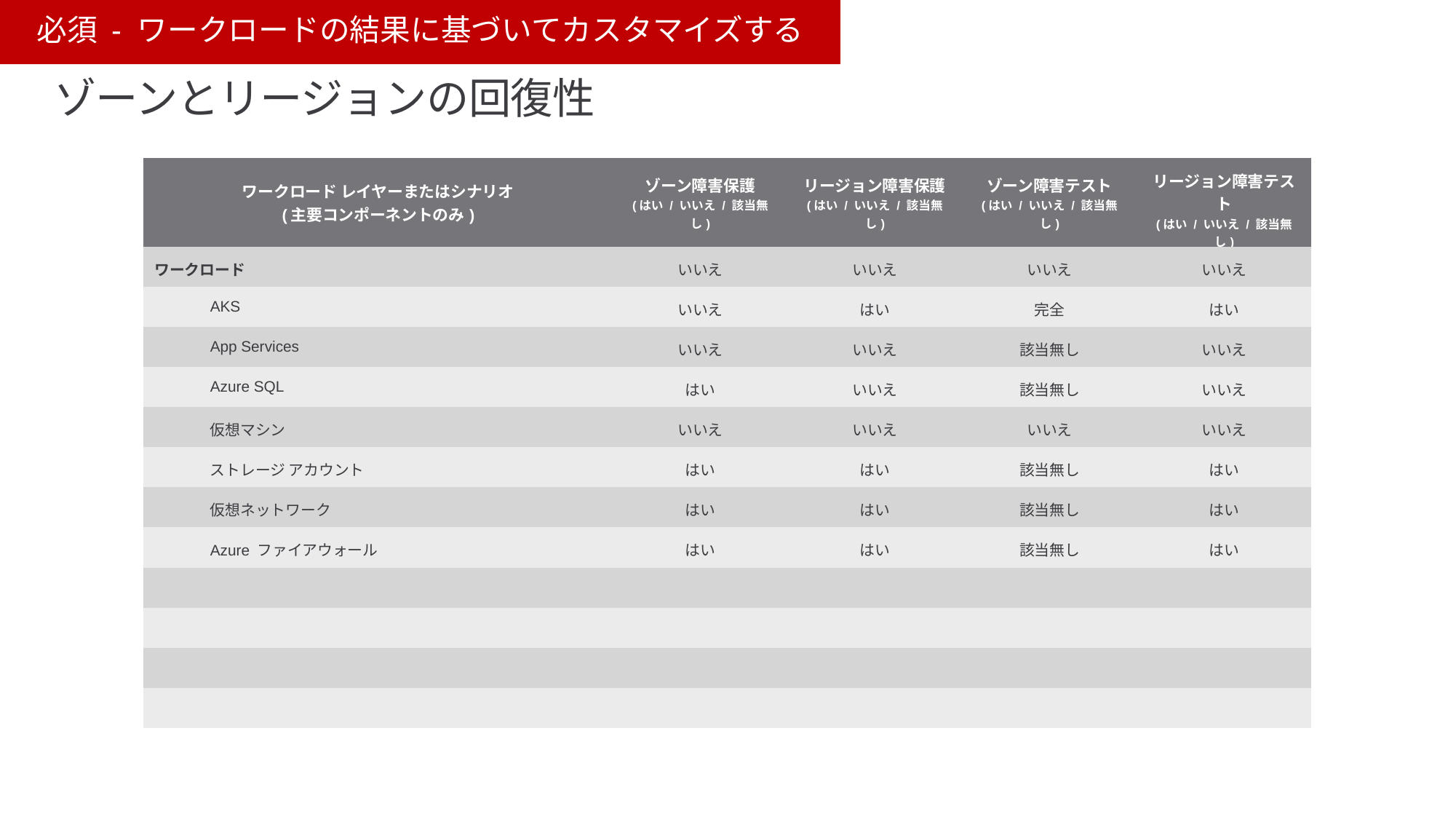

必須 - ワークロードの結果に基づいてカスタマイズする
# ゾーンとリージョンの回復性
| ワークロード レイヤーまたはシナリオ (主要コンポーネントのみ) | ゾーン障害保護 (はい / いいえ / 該当無し) | リージョン障害保護 (はい / いいえ / 該当無し) | ゾーン障害テスト (はい / いいえ / 該当無し) | リージョン障害テスト (はい / いいえ / 該当無し) |
| --- | --- | --- | --- | --- |
| ワークロード | いいえ | いいえ | いいえ | いいえ |
| AKS | いいえ | はい | 完全 | はい |
| App Services | いいえ | いいえ | 該当無し | いいえ |
| Azure SQL | はい | いいえ | 該当無し | いいえ |
| 仮想マシン | いいえ | いいえ | いいえ | いいえ |
| ストレージ アカウント | はい | はい | 該当無し | はい |
| 仮想ネットワーク | はい | はい | 該当無し | はい |
| Azure ファイアウォール | はい | はい | 該当無し | はい |
|  |  |  |  |  |
|  |  |  |  |  |
|  |  |  |  |  |
|  |  |  |  |  |